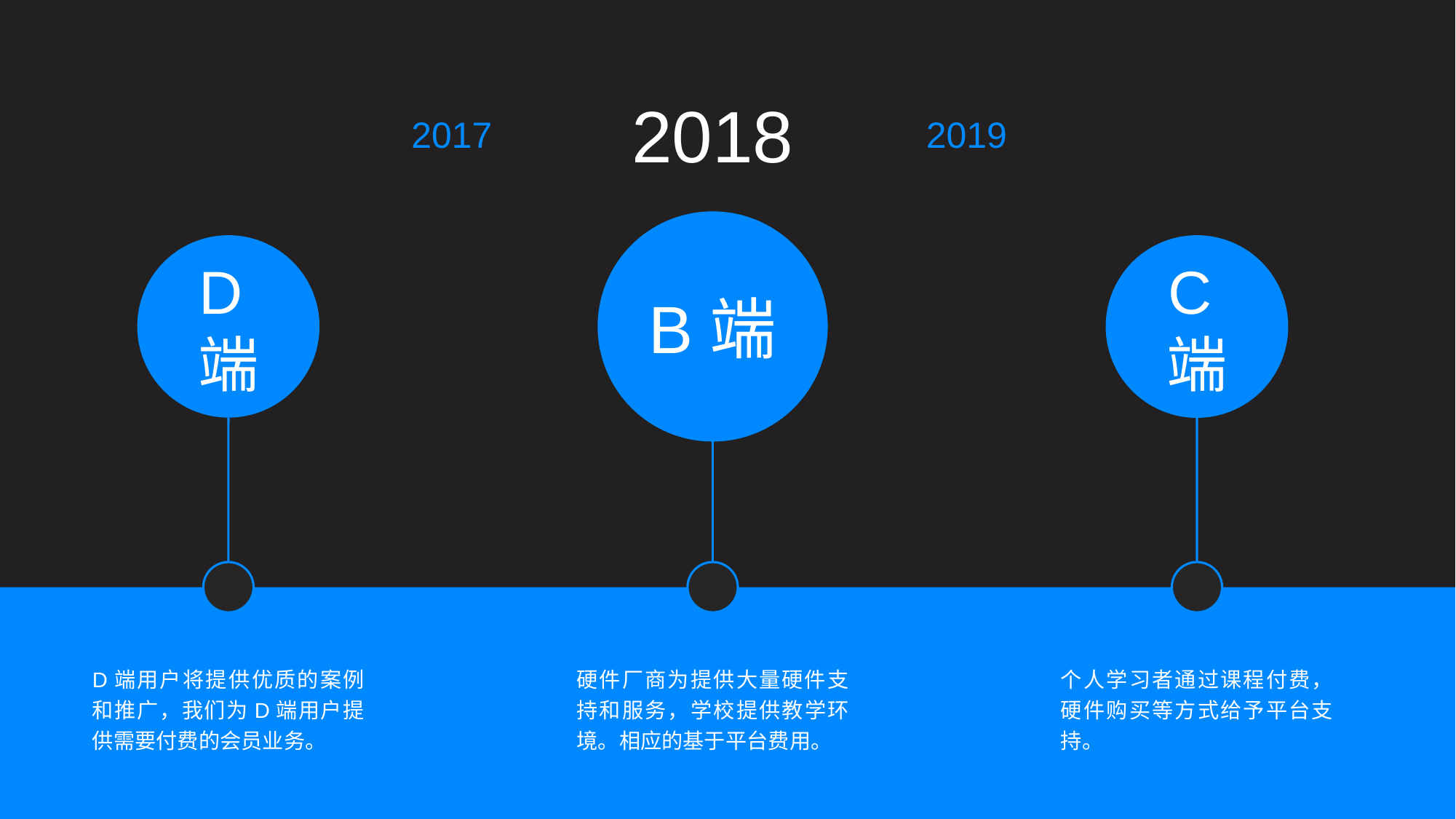

2018
2019
2017
B端
D端
C端

D端用户将提供优质的案例和推广，我们为D端用户提供需要付费的会员业务。
硬件厂商为提供大量硬件支持和服务，学校提供教学环境。相应的基于平台费用。
个人学习者通过课程付费，硬件购买等方式给予平台支持。